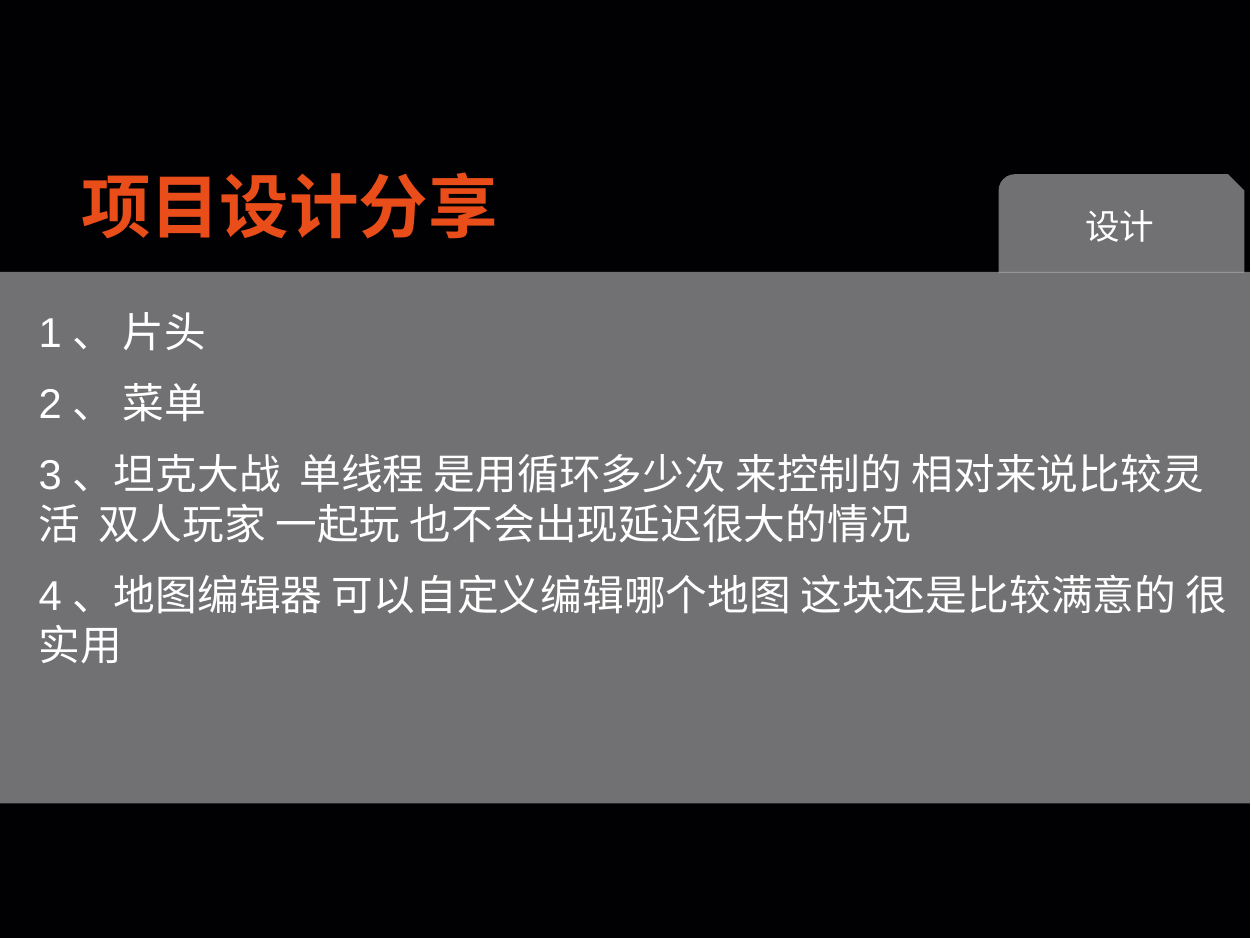

项目设计分享
设计
1、 片头
2、 菜单
3、坦克大战  单线程 是用循环多少次 来控制的 相对来说比较灵活  双人玩家 一起玩 也不会出现延迟很大的情况
4、地图编辑器 可以自定义编辑哪个地图 这块还是比较满意的 很实用